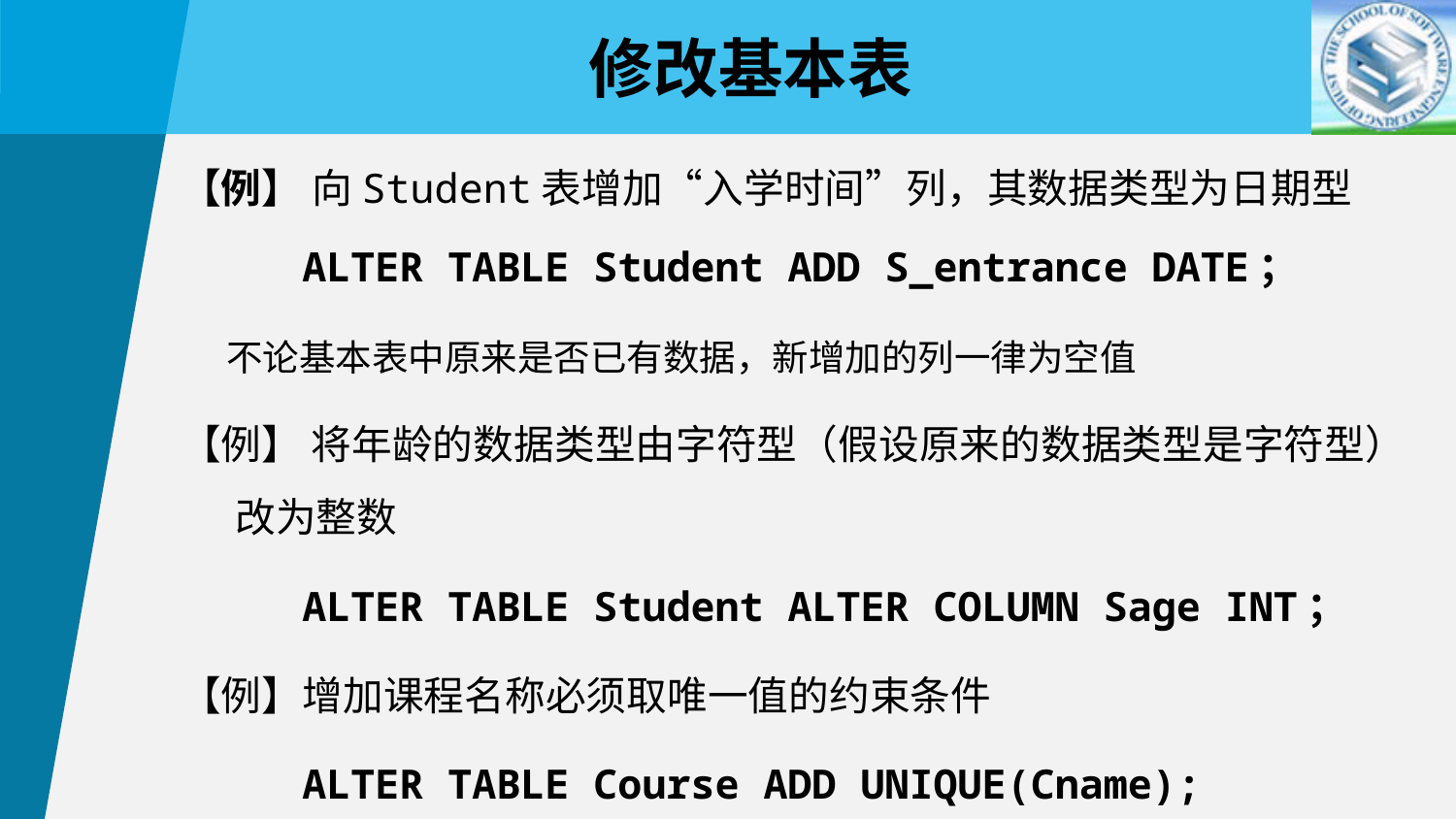

修改基本表
【例】 向Student表增加“入学时间”列，其数据类型为日期型
     ALTER TABLE Student ADD S_entrance DATE；
    不论基本表中原来是否已有数据，新增加的列一律为空值
【例】 将年龄的数据类型由字符型（假设原来的数据类型是字符型）改为整数
     ALTER TABLE Student ALTER COLUMN Sage INT；
【例】增加课程名称必须取唯一值的约束条件
     ALTER TABLE Course ADD UNIQUE(Cname);